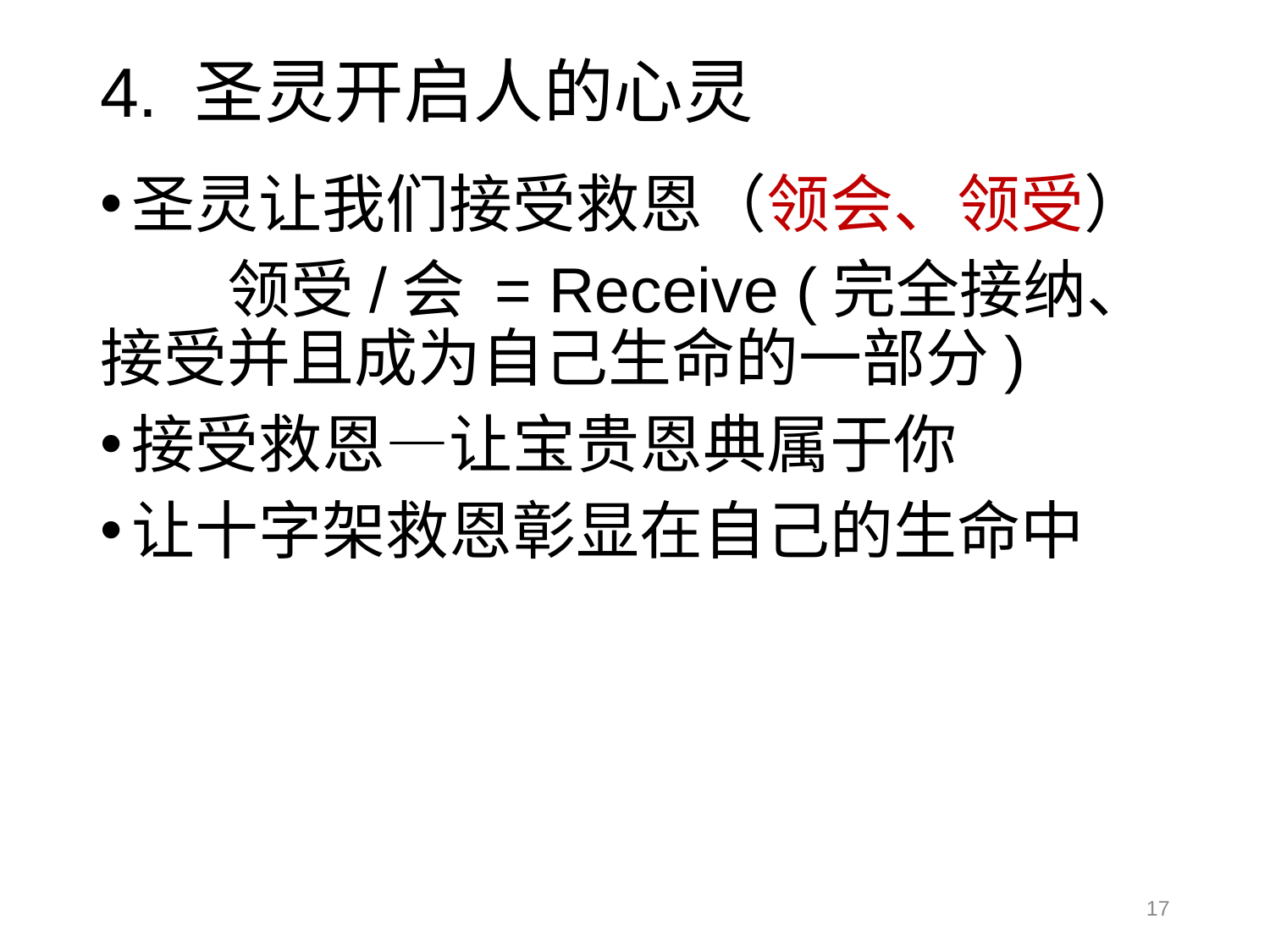

# 4. 圣灵开启人的心灵
圣灵让我们接受救恩（领会、领受）
	领受/会 = Receive (完全接纳、接受并且成为自己生命的一部分)
接受救恩—让宝贵恩典属于你
让十字架救恩彰显在自己的生命中
17